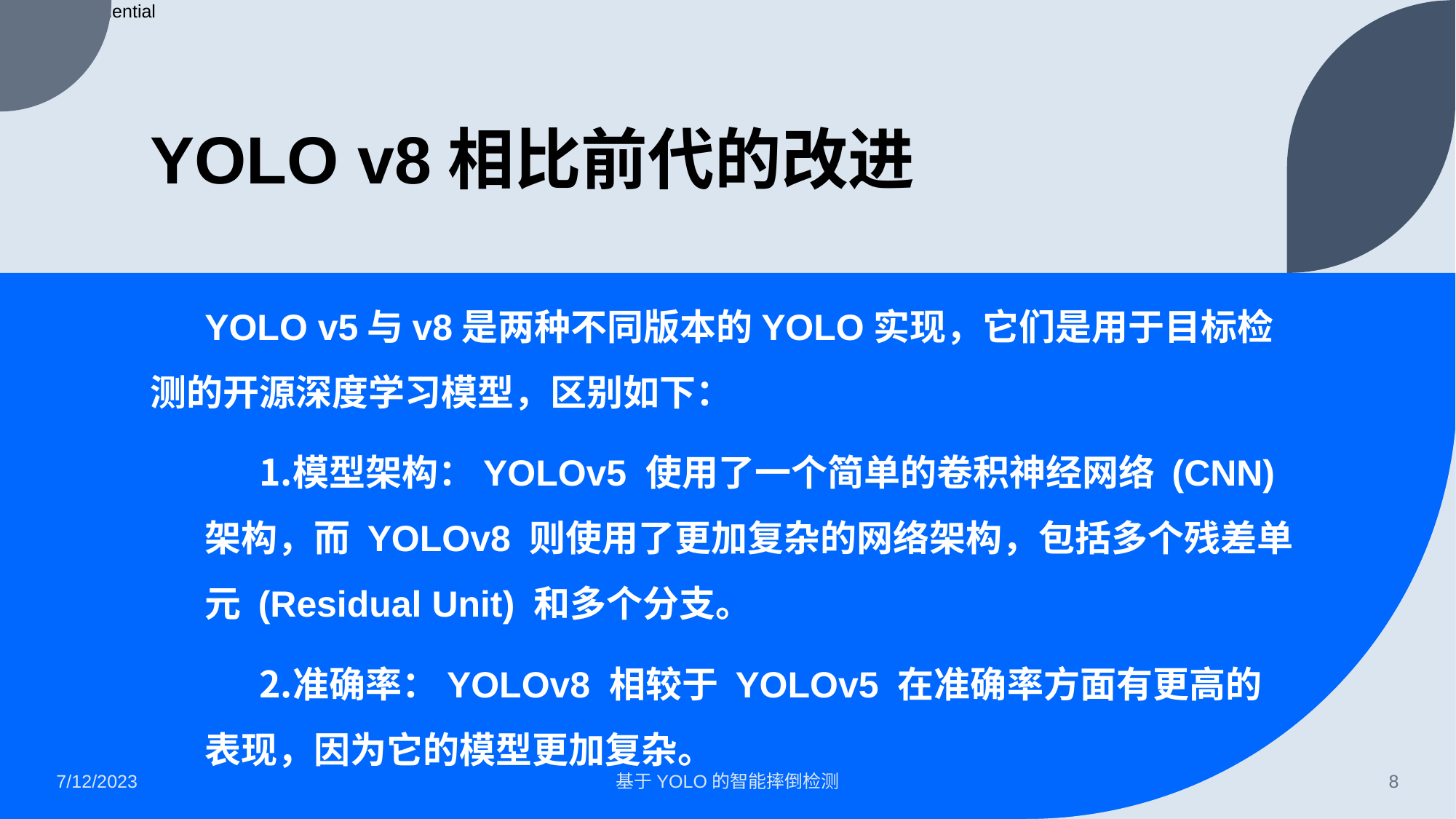

# YOLO v8相比前代的改进
YOLO v5与v8是两种不同版本的YOLO实现，它们是用于目标检测的开源深度学习模型，区别如下：
模型架构：YOLOv5 使用了一个简单的卷积神经网络 (CNN) 架构，而 YOLOv8 则使用了更加复杂的网络架构，包括多个残差单元 (Residual Unit) 和多个分支。
准确率：YOLOv8 相较于 YOLOv5 在准确率方面有更高的表现，因为它的模型更加复杂。
7/12/2023
基于YOLO的智能摔倒检测
8